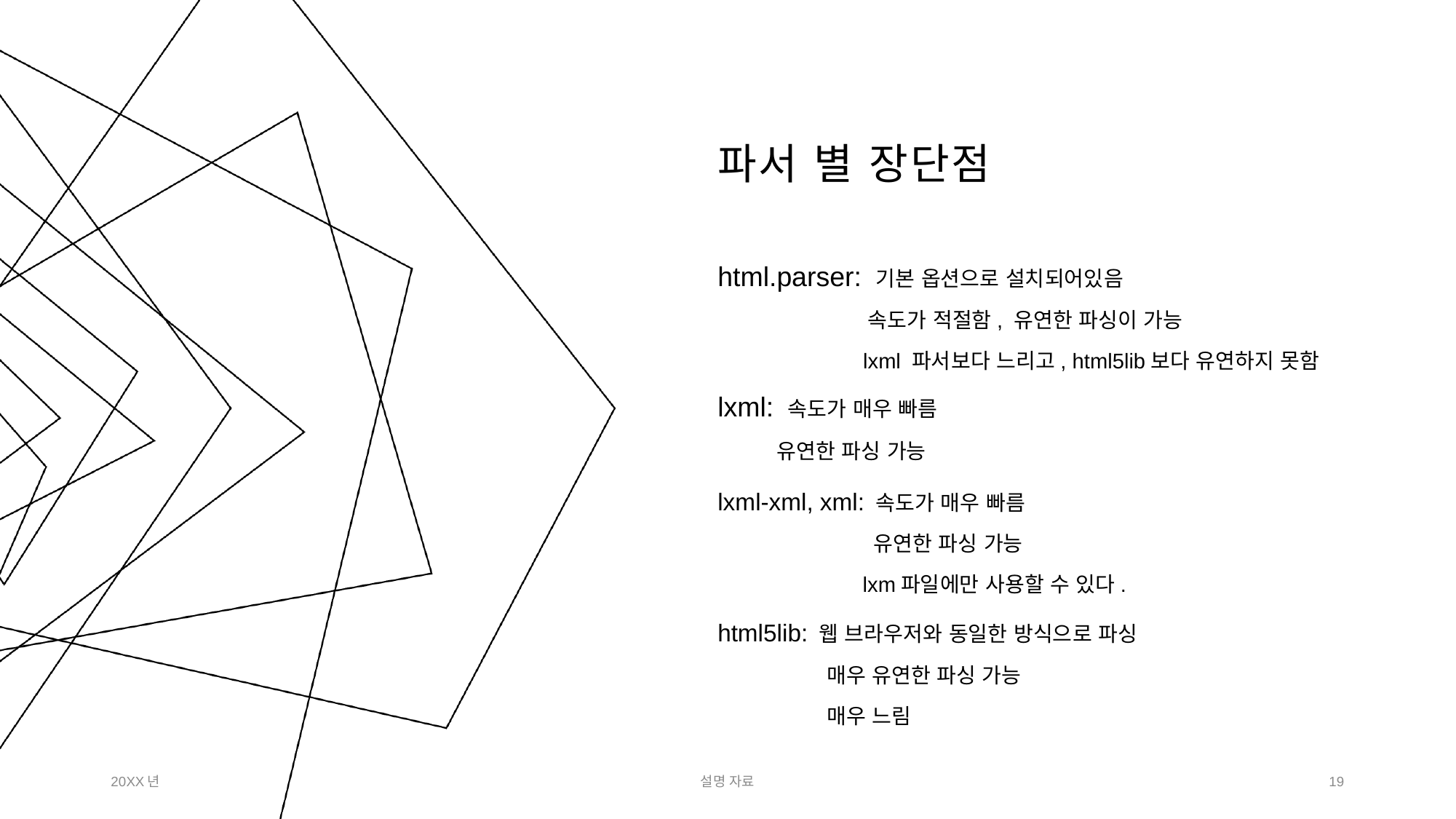

# 파서 별 장단점
html.parser: 기본 옵션으로 설치되어있음
	      속도가 적절함, 유연한 파싱이 가능
	      lxml 파서보다 느리고, html5lib보다 유연하지 못함
lxml: 속도가 매우 빠름
         유연한 파싱 가능
lxml-xml, xml: 속도가 매우 빠름
	       유연한 파싱 가능
	      lxm파일에만 사용할 수 있다.
html5lib: 웹 브라우저와 동일한 방식으로 파싱
	매우 유연한 파싱 가능
	매우 느림
20XX년
설명 자료
19